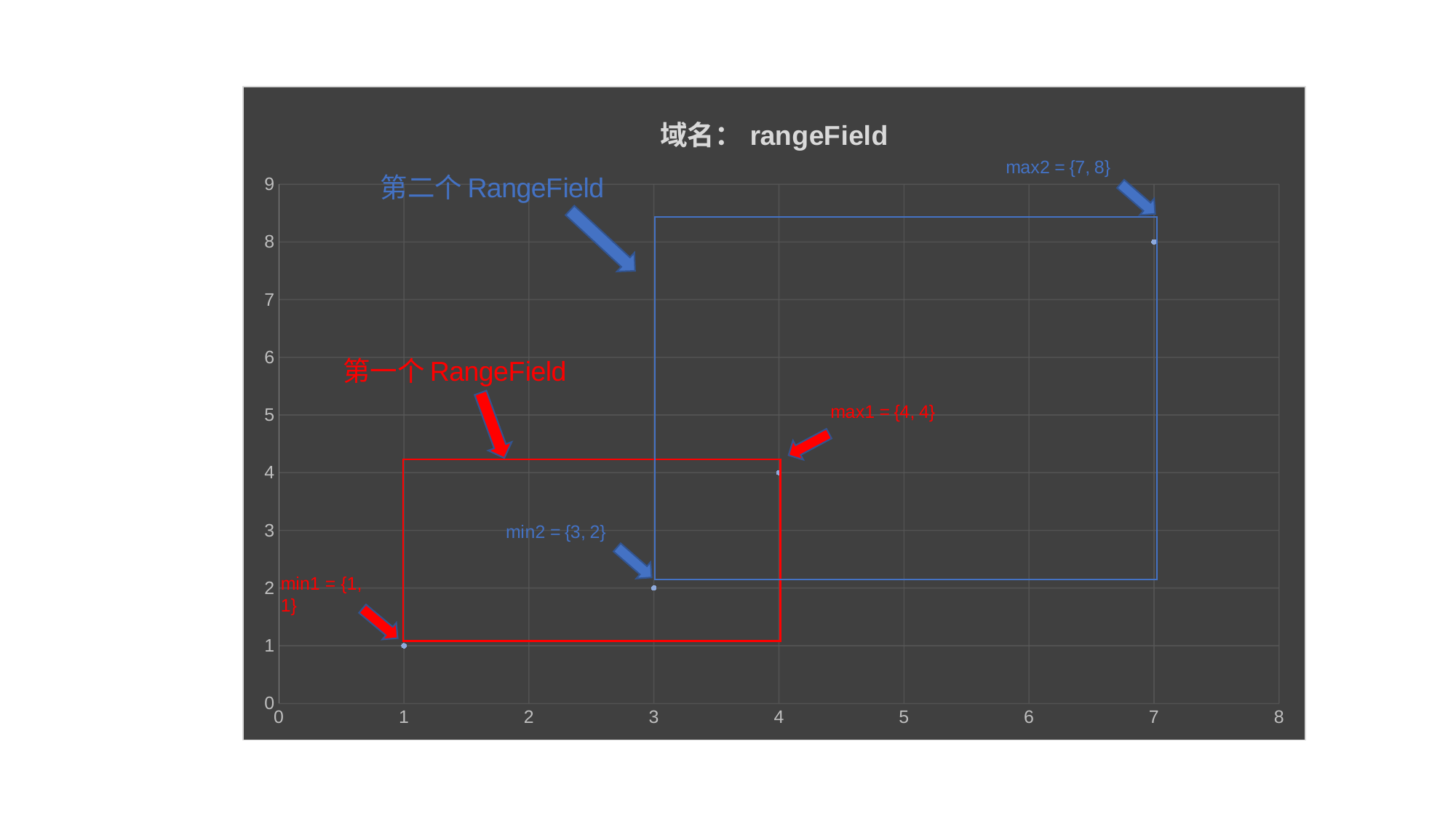

### Chart: 域名：rangeField

| Category | Y 值 |
|---|---|
min1 = {1, 1}